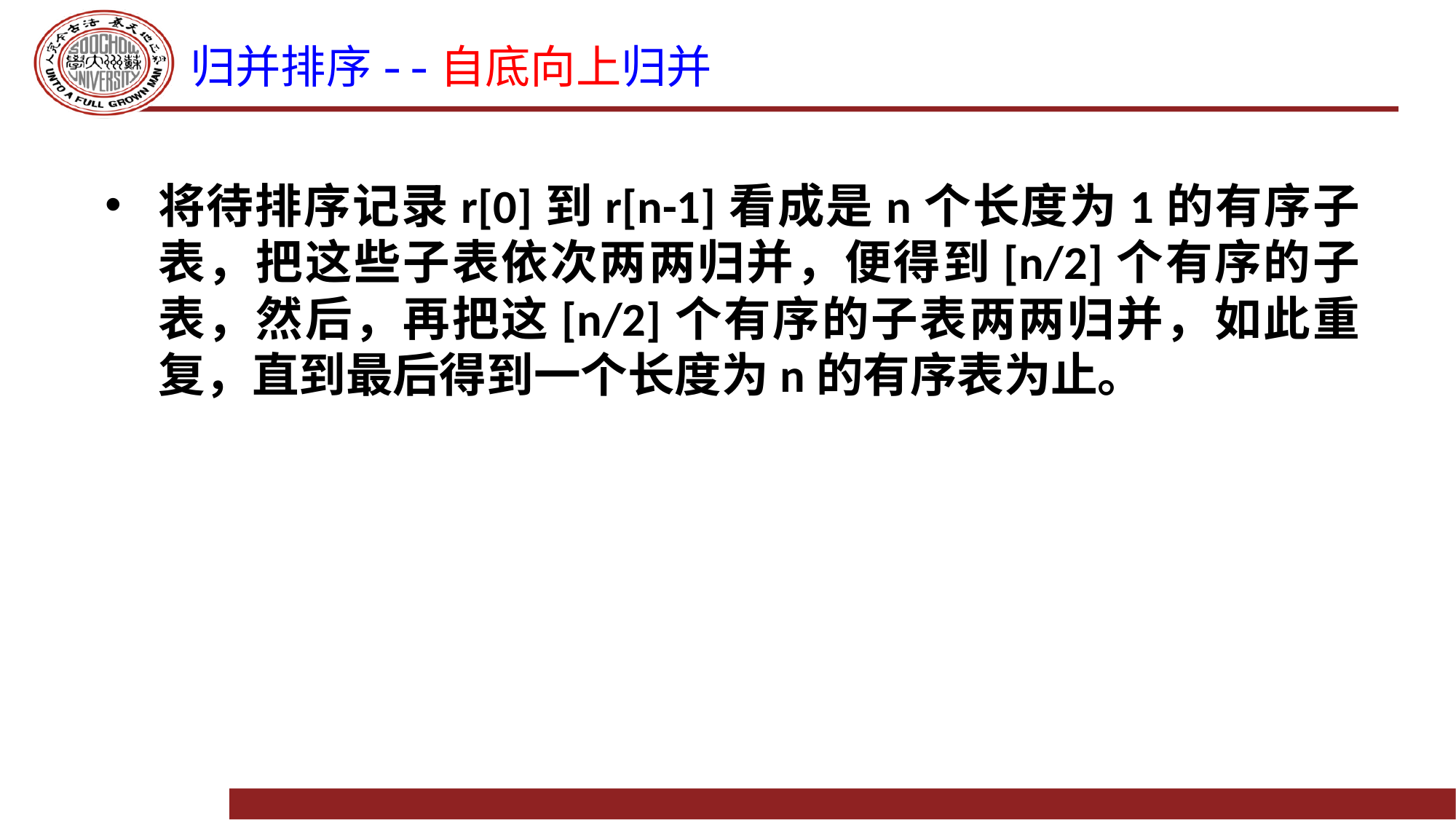

# 归并排序--自底向上归并
将待排序记录r[0]到r[n-1]看成是n个长度为1的有序子表，把这些子表依次两两归并，便得到[n/2]个有序的子表，然后，再把这[n/2]个有序的子表两两归并，如此重复，直到最后得到一个长度为n的有序表为止。